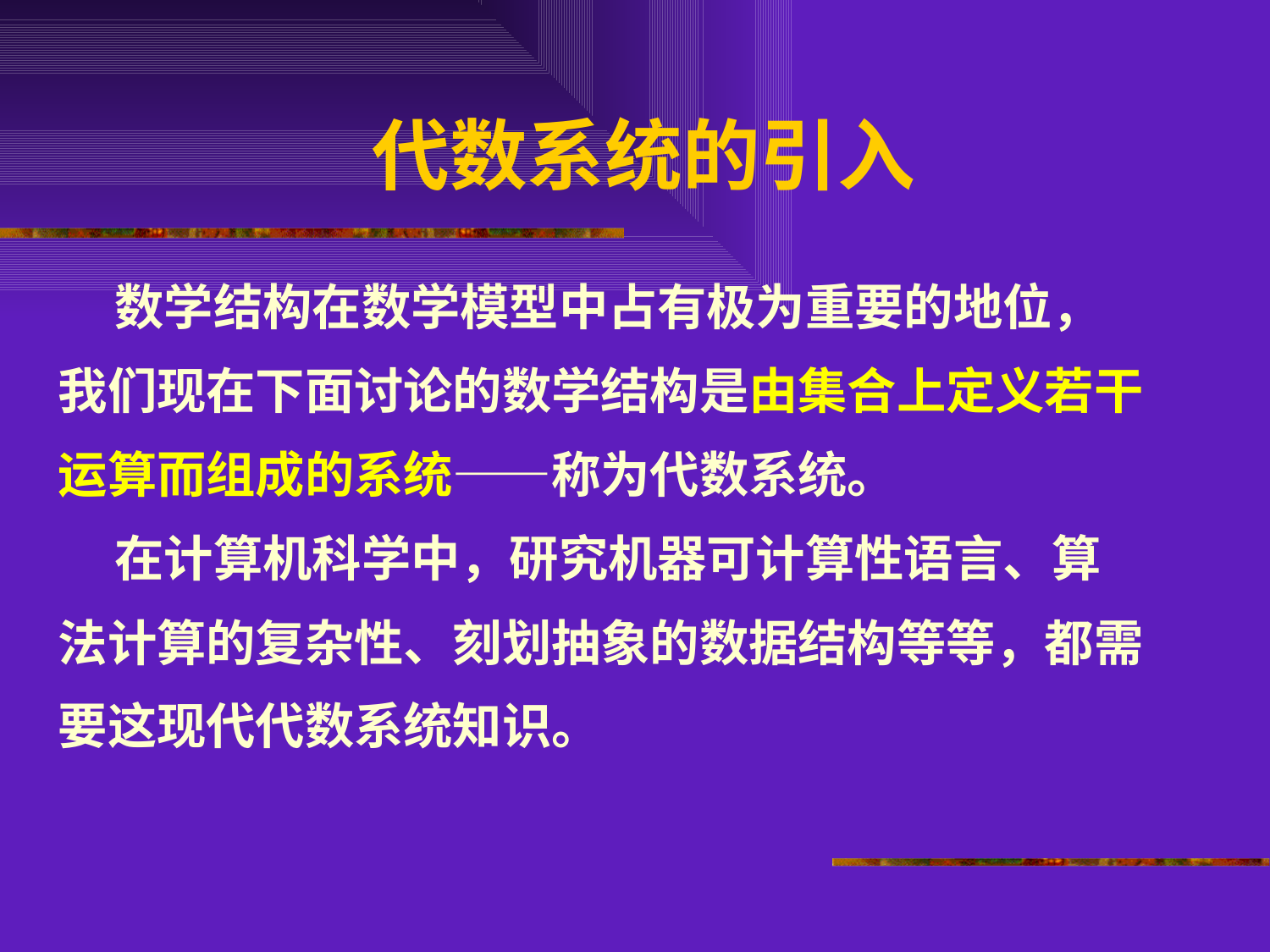

# 代数系统的引入
    数学结构在数学模型中占有极为重要的地位，
我们现在下面讨论的数学结构是由集合上定义若干
运算而组成的系统——称为代数系统。
    在计算机科学中，研究机器可计算性语言、算
法计算的复杂性、刻划抽象的数据结构等等，都需
要这现代代数系统知识。